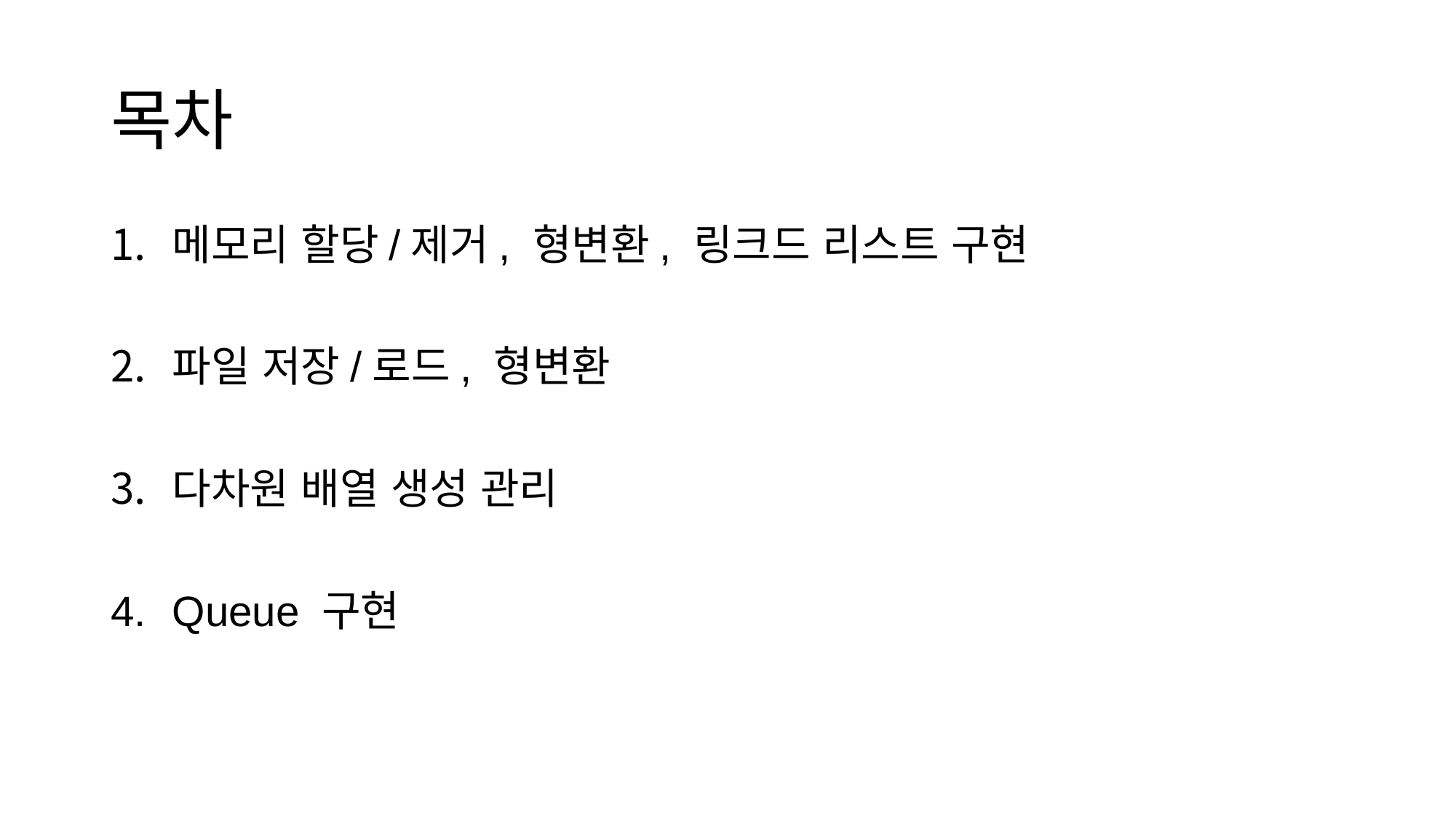

# 목차
메모리 할당/제거, 형변환, 링크드 리스트 구현

파일 저장/로드, 형변환

다차원 배열 생성 관리

Queue 구현